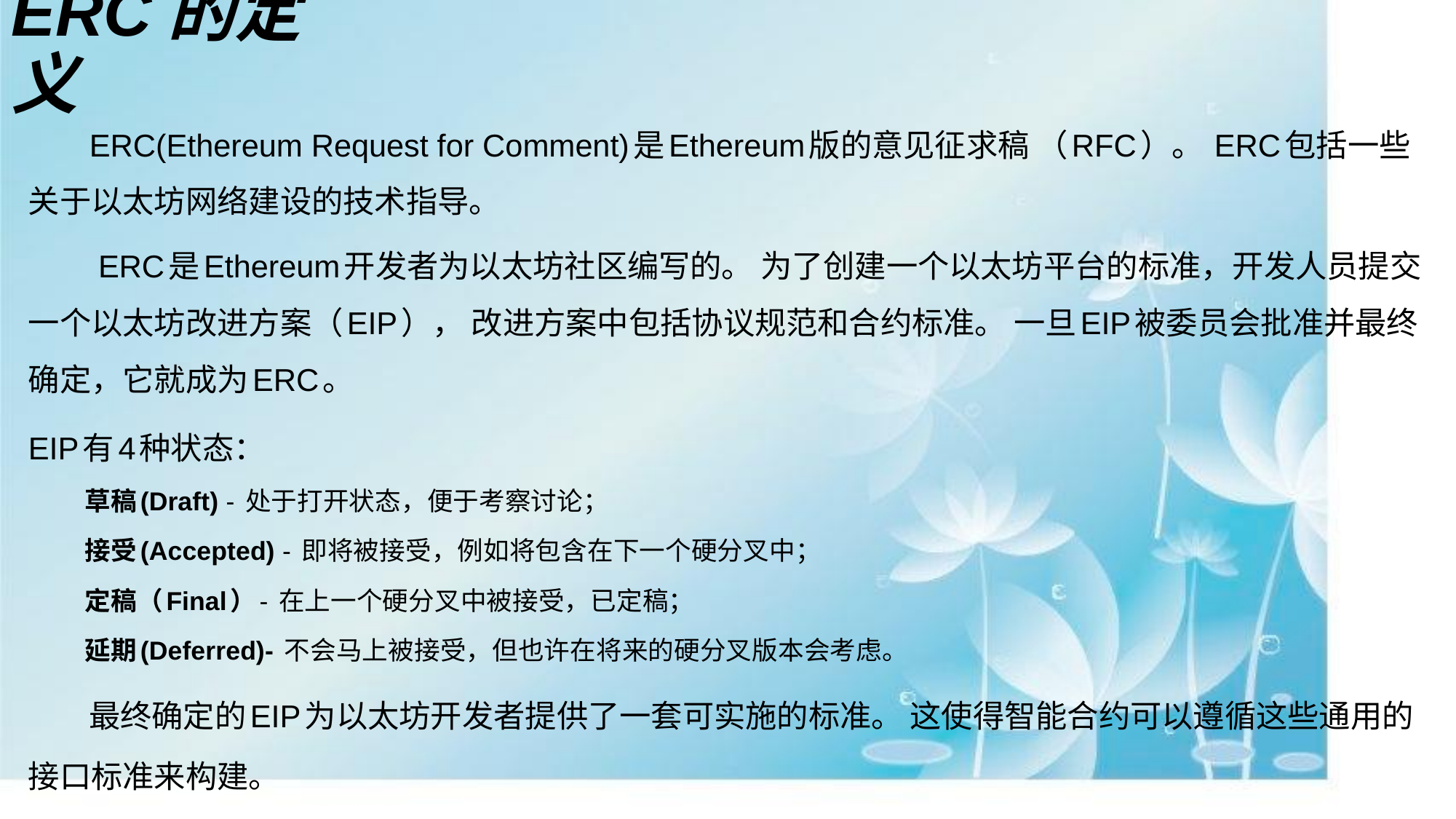

# ERC的定义
        ERC(Ethereum Request for Comment)是Ethereum版的意见征求稿 （RFC）。 ERC包括一些关于以太坊网络建设的技术指导。
        ERC是Ethereum开发者为以太坊社区编写的。 为了创建一个以太坊平台的标准，开发人员提交一个以太坊改进方案（EIP）， 改进方案中包括协议规范和合约标准。 一旦EIP被委员会批准并最终确定，它就成为ERC。
EIP有4种状态：
	草稿(Draft) - 处于打开状态，便于考察讨论；
	接受(Accepted) - 即将被接受，例如将包含在下一个硬分叉中；
	定稿（Final）- 在上一个硬分叉中被接受，已定稿；
	延期(Deferred)- 不会马上被接受，但也许在将来的硬分叉版本会考虑。
        最终确定的EIP为以太坊开发者提供了一套可实施的标准。 这使得智能合约可以遵循这些通用的接口标准来构建。